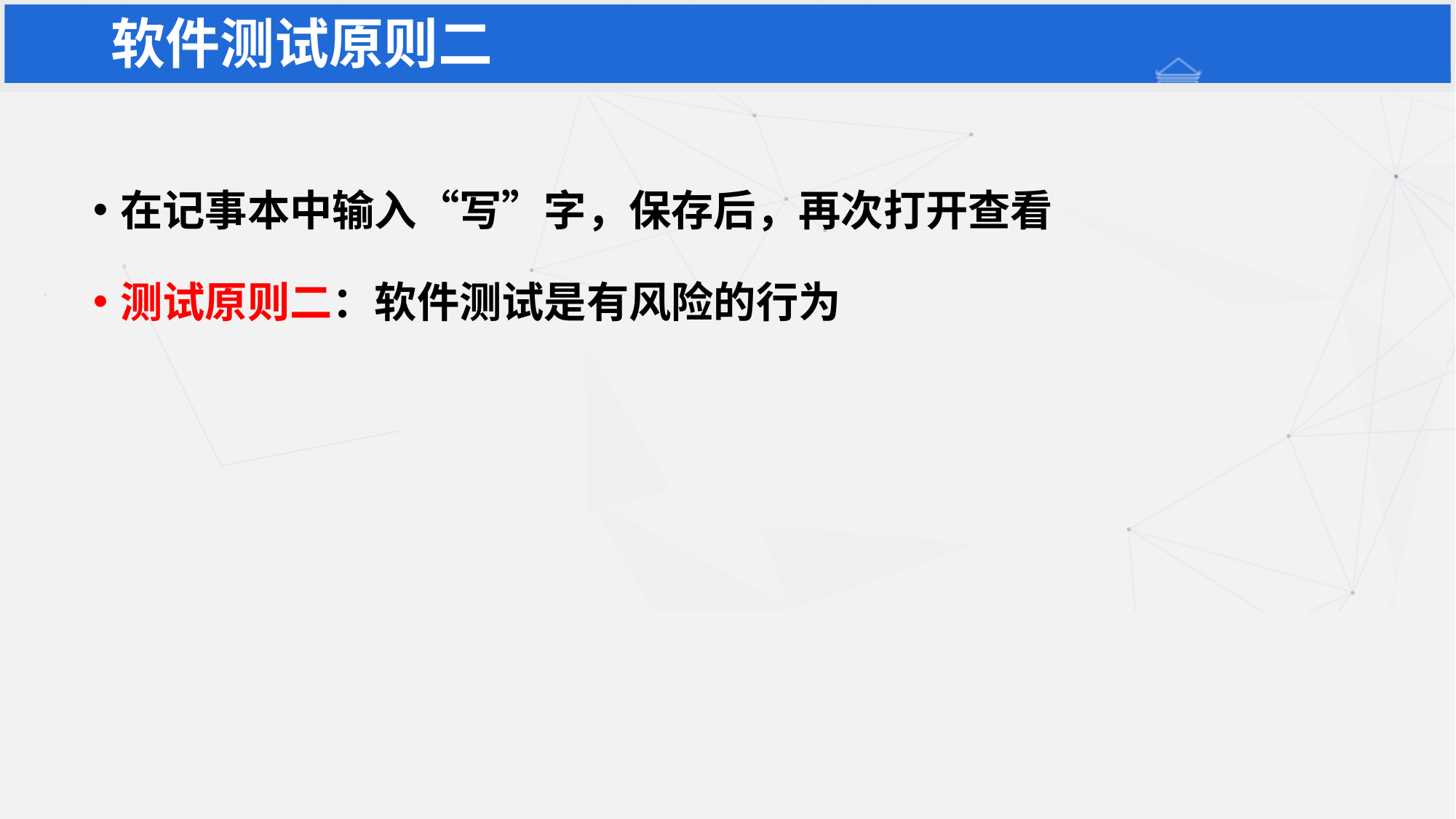

# 软件测试原则二
在记事本中输入“写”字，保存后，再次打开查看
测试原则二：软件测试是有风险的行为